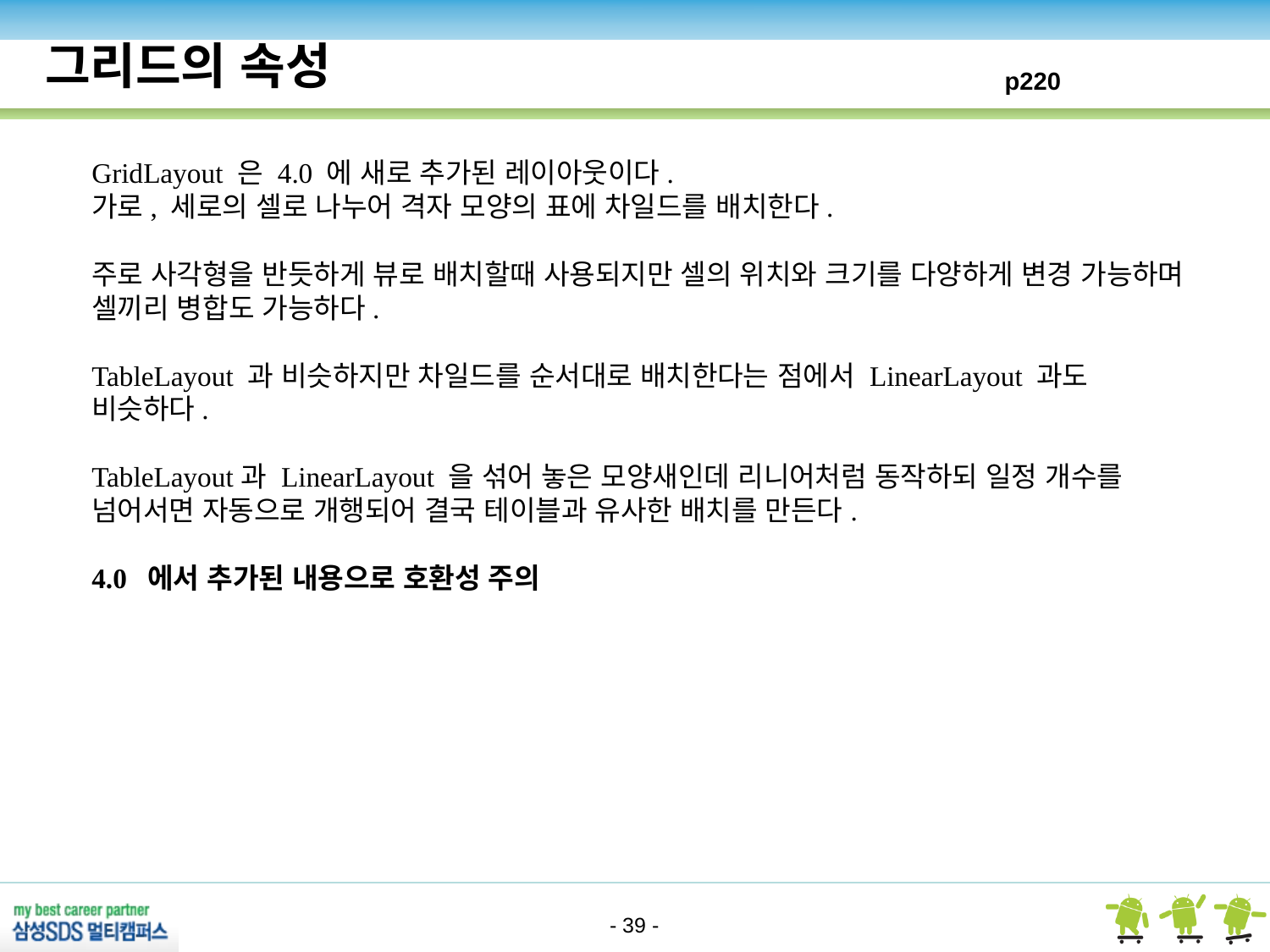

그리드의 속성
p220
GridLayout 은 4.0 에 새로 추가된 레이아웃이다.
가로, 세로의 셀로 나누어 격자 모양의 표에 차일드를 배치한다.

주로 사각형을 반듯하게 뷰로 배치할때 사용되지만 셀의 위치와 크기를 다양하게 변경 가능하며 셀끼리 병합도 가능하다.

TableLayout 과 비슷하지만 차일드를 순서대로 배치한다는 점에서 LinearLayout 과도 비슷하다.

TableLayout과 LinearLayout 을 섞어 놓은 모양새인데 리니어처럼 동작하되 일정 개수를 넘어서면 자동으로 개행되어 결국 테이블과 유사한 배치를 만든다.

4.0  에서 추가된 내용으로 호환성 주의
- 39 -